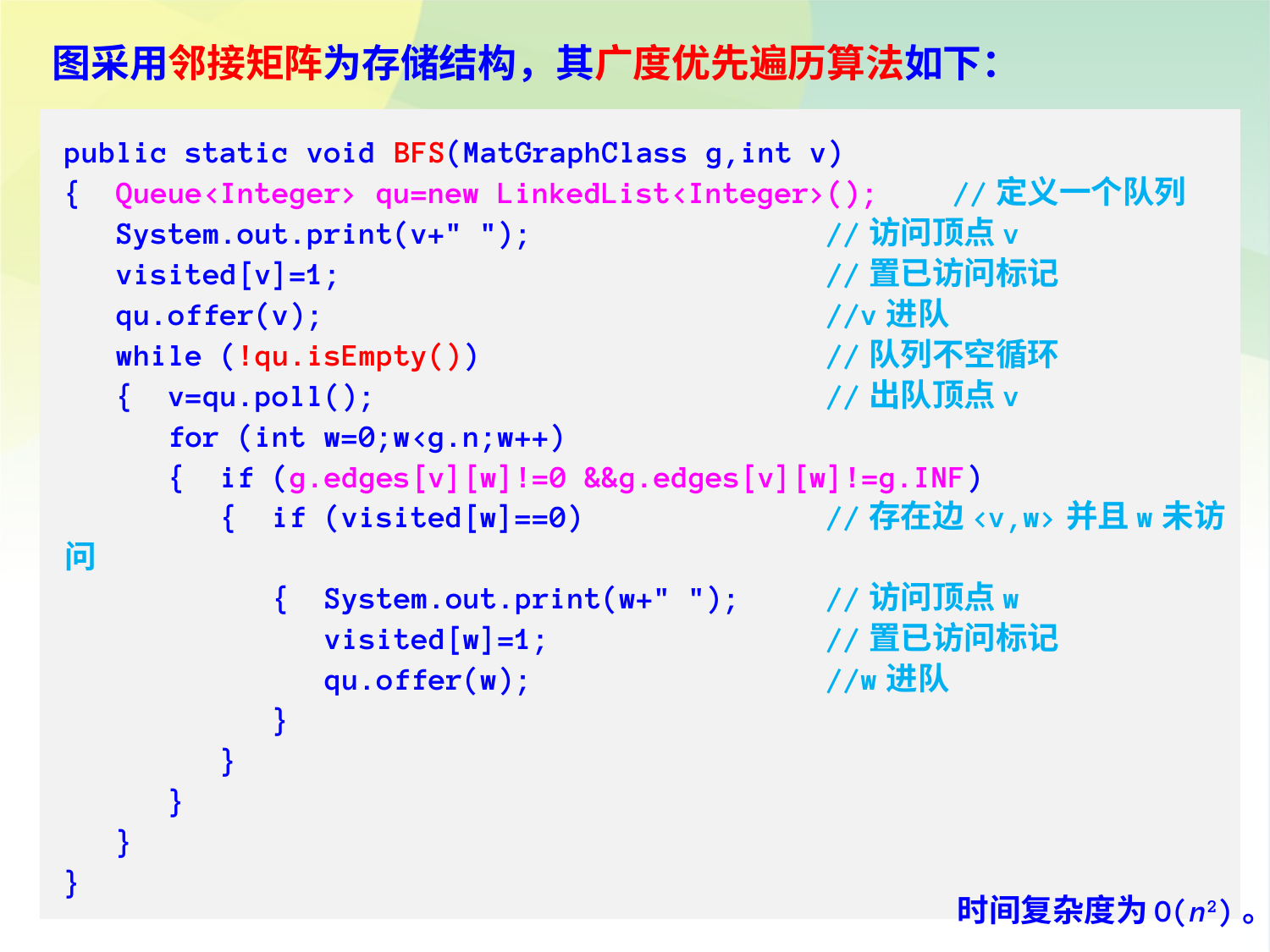

图采用邻接矩阵为存储结构，其广度优先遍历算法如下：
public static void BFS(MatGraphClass g,int v)
{  Queue<Integer> qu=new LinkedList<Integer>(); 	//定义一个队列
   System.out.print(v+" ");			//访问顶点v
   visited[v]=1;				//置已访问标记
   qu.offer(v);				//v进队
   while (!qu.isEmpty())			//队列不空循环
   {  v=qu.poll();				//出队顶点v
      for (int w=0;w<g.n;w++)
      {  if (g.edges[v][w]!=0 &&g.edges[v][w]!=g.INF)
         {  if (visited[w]==0)		//存在边<v,w>并且w未访问
            {  System.out.print(w+" ");	//访问顶点w
               visited[w]=1;			//置已访问标记
               qu.offer(w);			//w进队
            }
         }
      }
   }
}
时间复杂度为O(n2)。